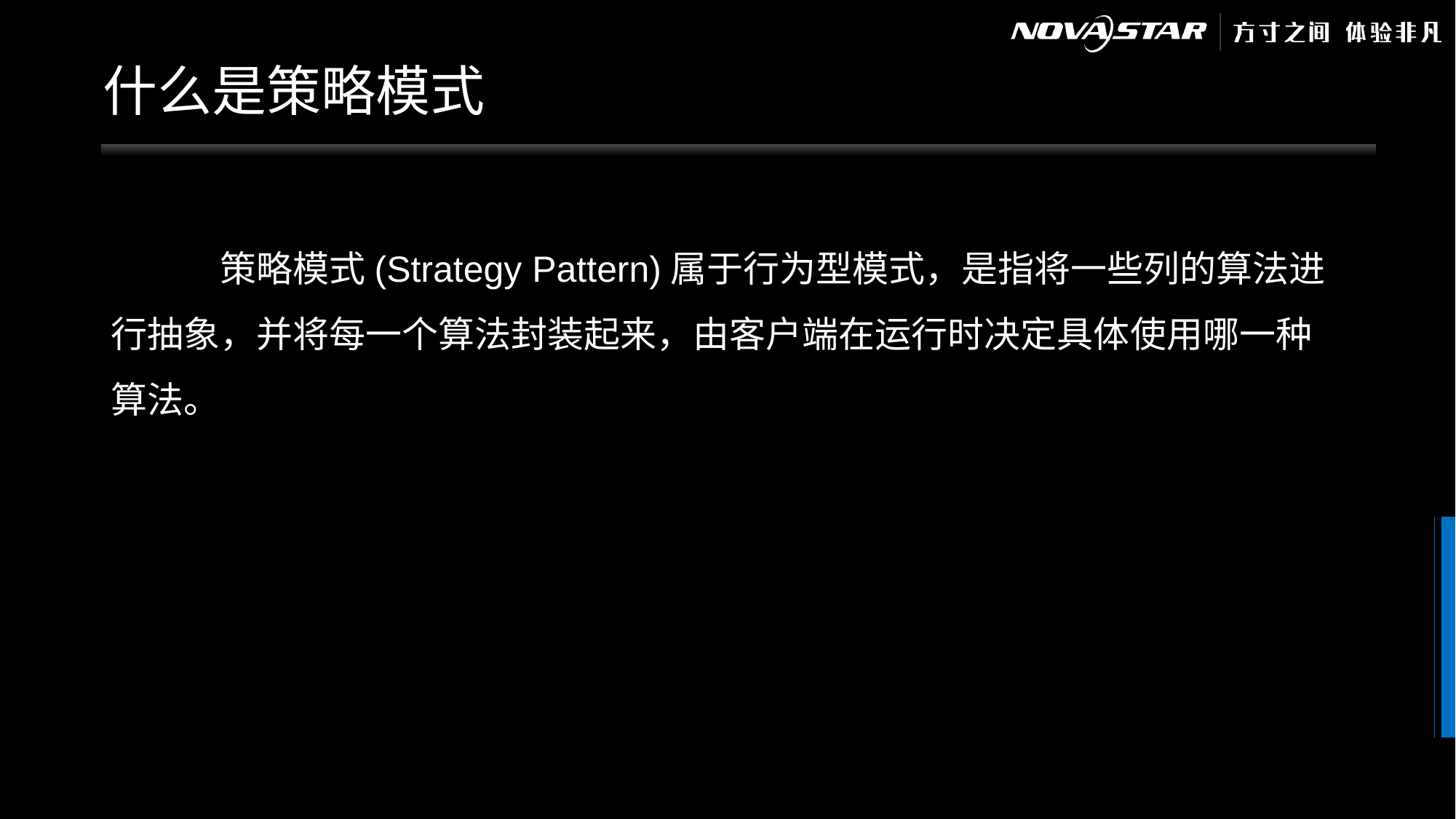

# 什么是策略模式

	策略模式(Strategy Pattern)属于行为型模式，是指将一些列的算法进行抽象，并将每一个算法封装起来，由客户端在运行时决定具体使用哪一种算法。